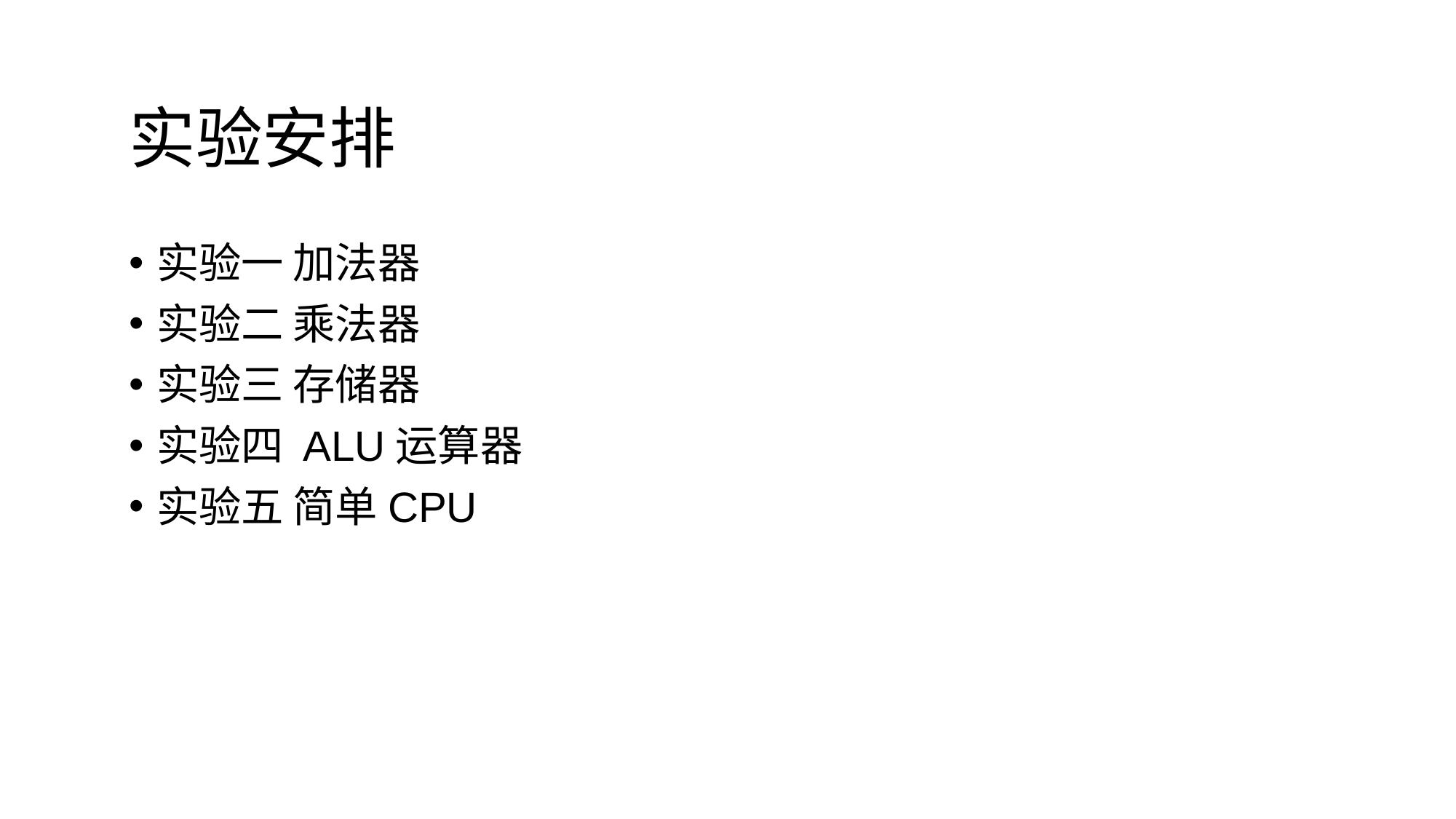

实验安排
实验一 加法器
实验二 乘法器
实验三 存储器
实验四 ALU运算器
实验五 简单CPU